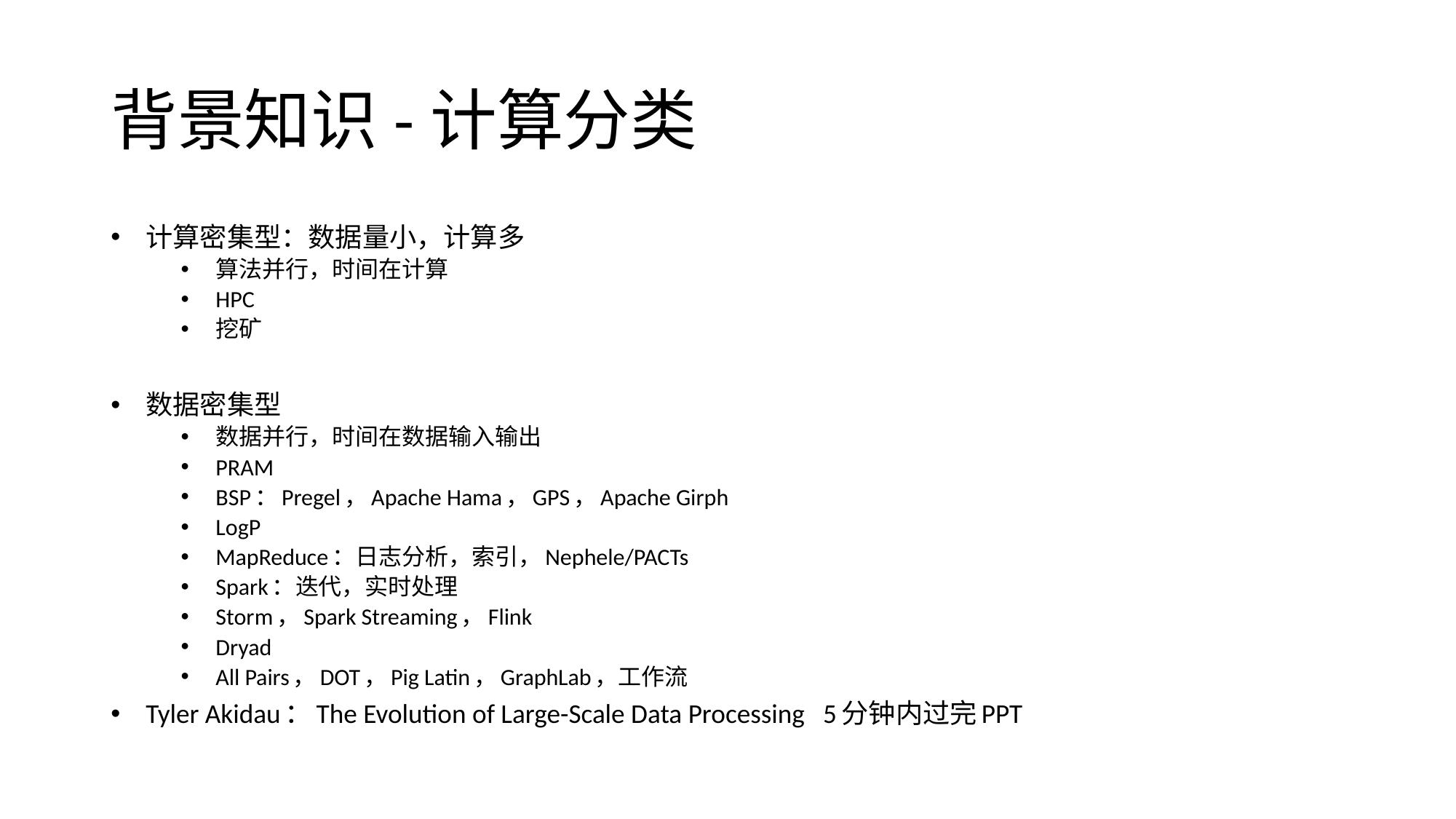

# 背景知识-计算分类
计算密集型：数据量小，计算多
算法并行，时间在计算
HPC
挖矿

数据密集型
数据并行，时间在数据输入输出
PRAM
BSP：Pregel，Apache Hama，GPS，Apache Girph
LogP
MapReduce：日志分析，索引，Nephele/PACTs
Spark：迭代，实时处理
Storm，Spark Streaming，Flink
Dryad
All Pairs，DOT，Pig Latin，GraphLab，工作流
Tyler Akidau：The Evolution of Large-Scale Data Processing   5分钟内过完PPT